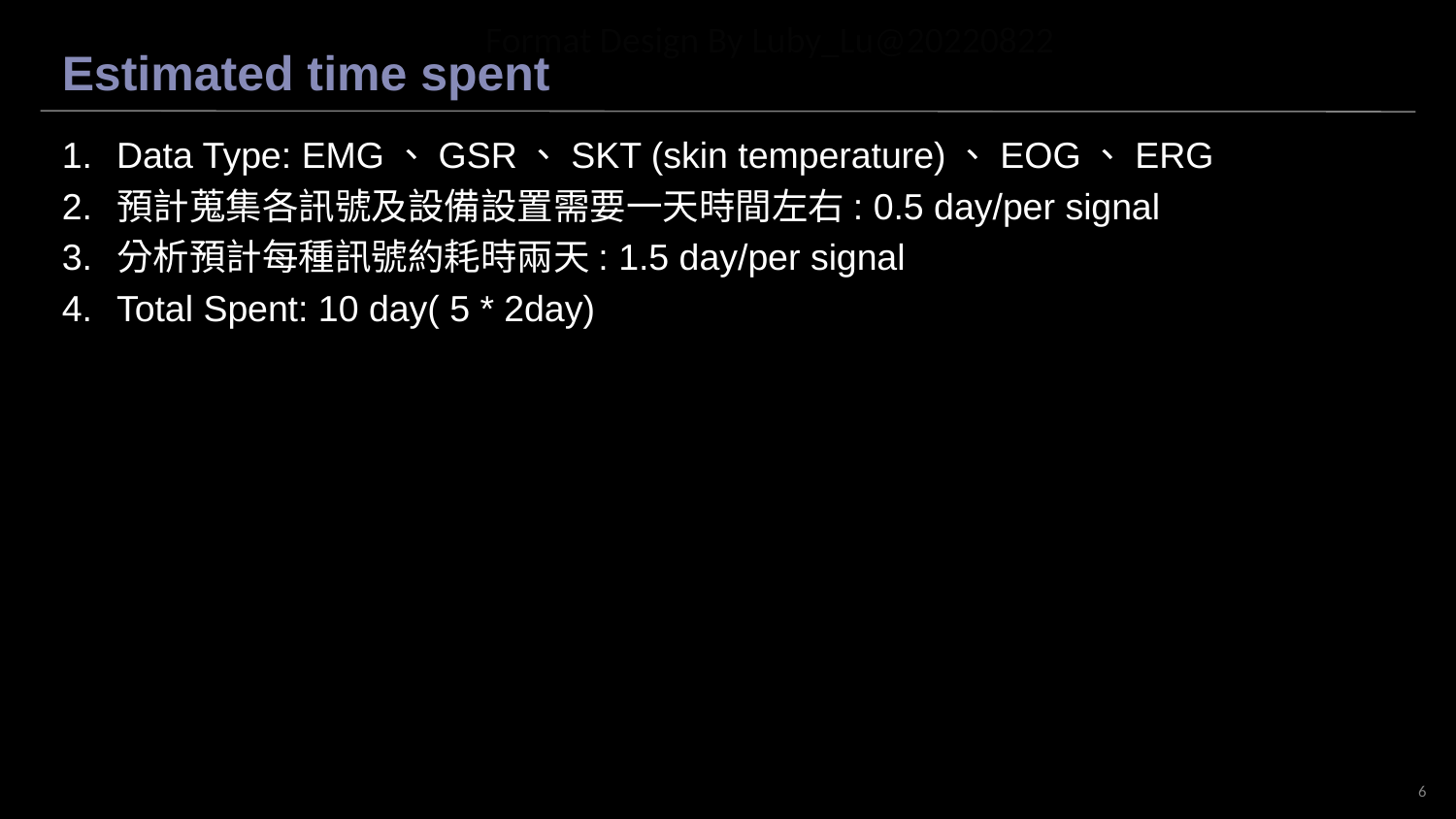

# Estimated time spent
Data Type: EMG、GSR、SKT (skin temperature)、EOG、ERG
預計蒐集各訊號及設備設置需要一天時間左右: 0.5 day/per signal
分析預計每種訊號約耗時兩天: 1.5 day/per signal
Total Spent: 10 day( 5 * 2day)

6